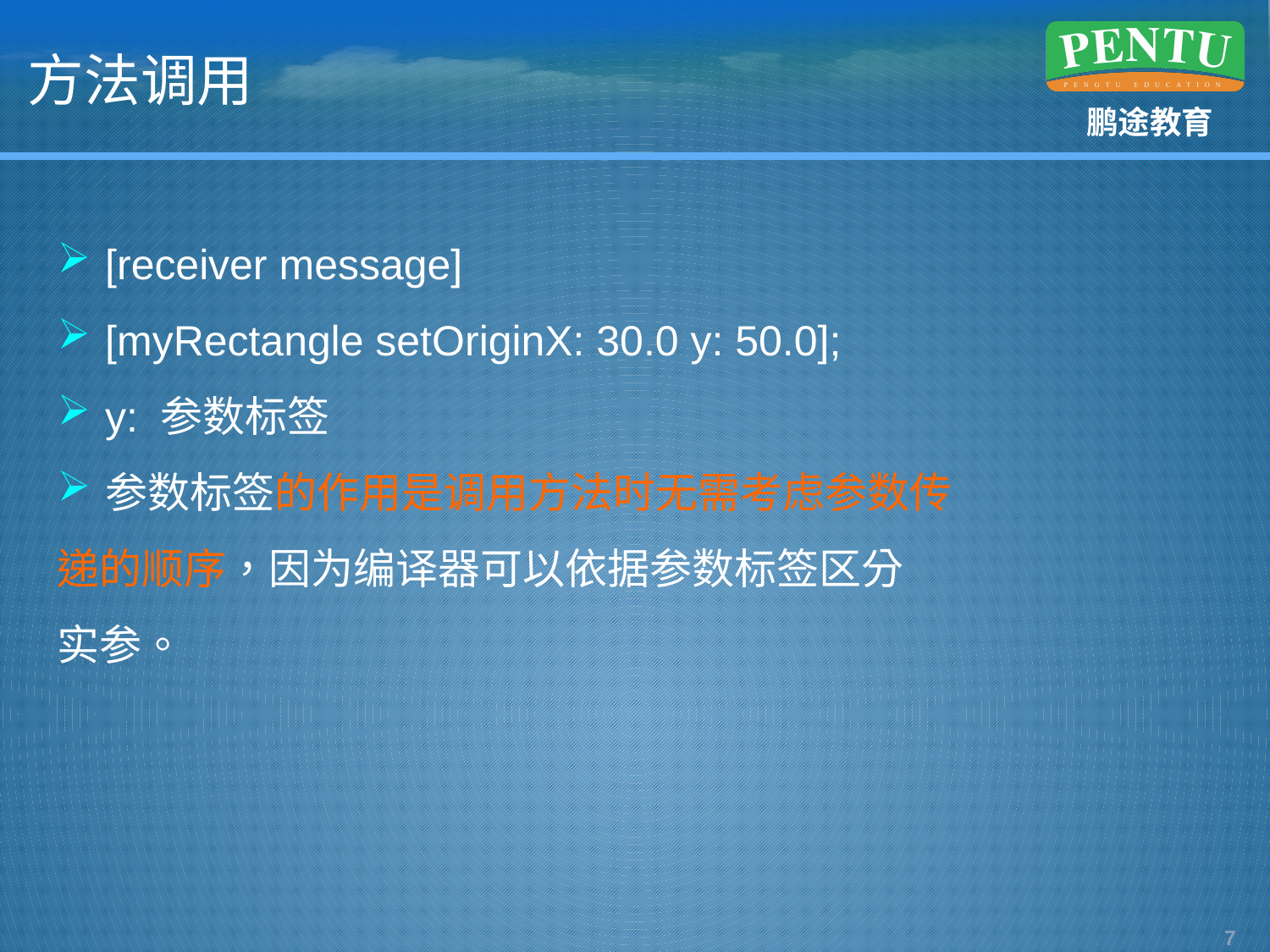

# 方法调用
[receiver message]
[myRectangle setOriginX: 30.0 y: 50.0];
y: 参数标签
参数标签的作用是调用方法时无需考虑参数传
递的顺序，因为编译器可以依据参数标签区分
实参。
7